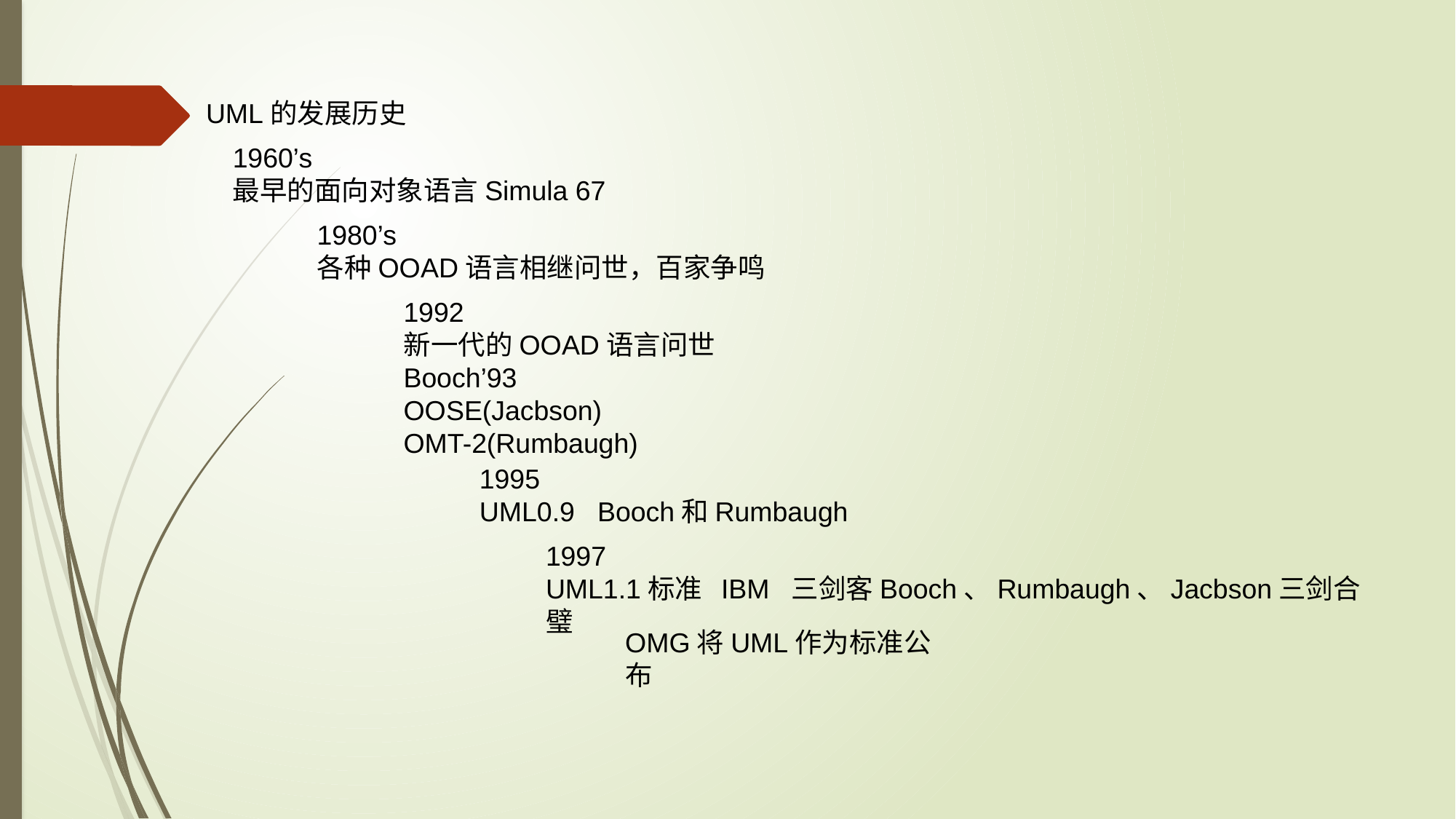

UML的发展历史
1960’s
最早的面向对象语言Simula 67
1980’s
各种OOAD语言相继问世，百家争鸣
1992
新一代的OOAD语言问世
Booch’93
OOSE(Jacbson)
OMT-2(Rumbaugh)
1995
UML0.9   Booch和Rumbaugh
1997
UML1.1标准  IBM  三剑客Booch、Rumbaugh、Jacbson三剑合璧
OMG将UML作为标准公布